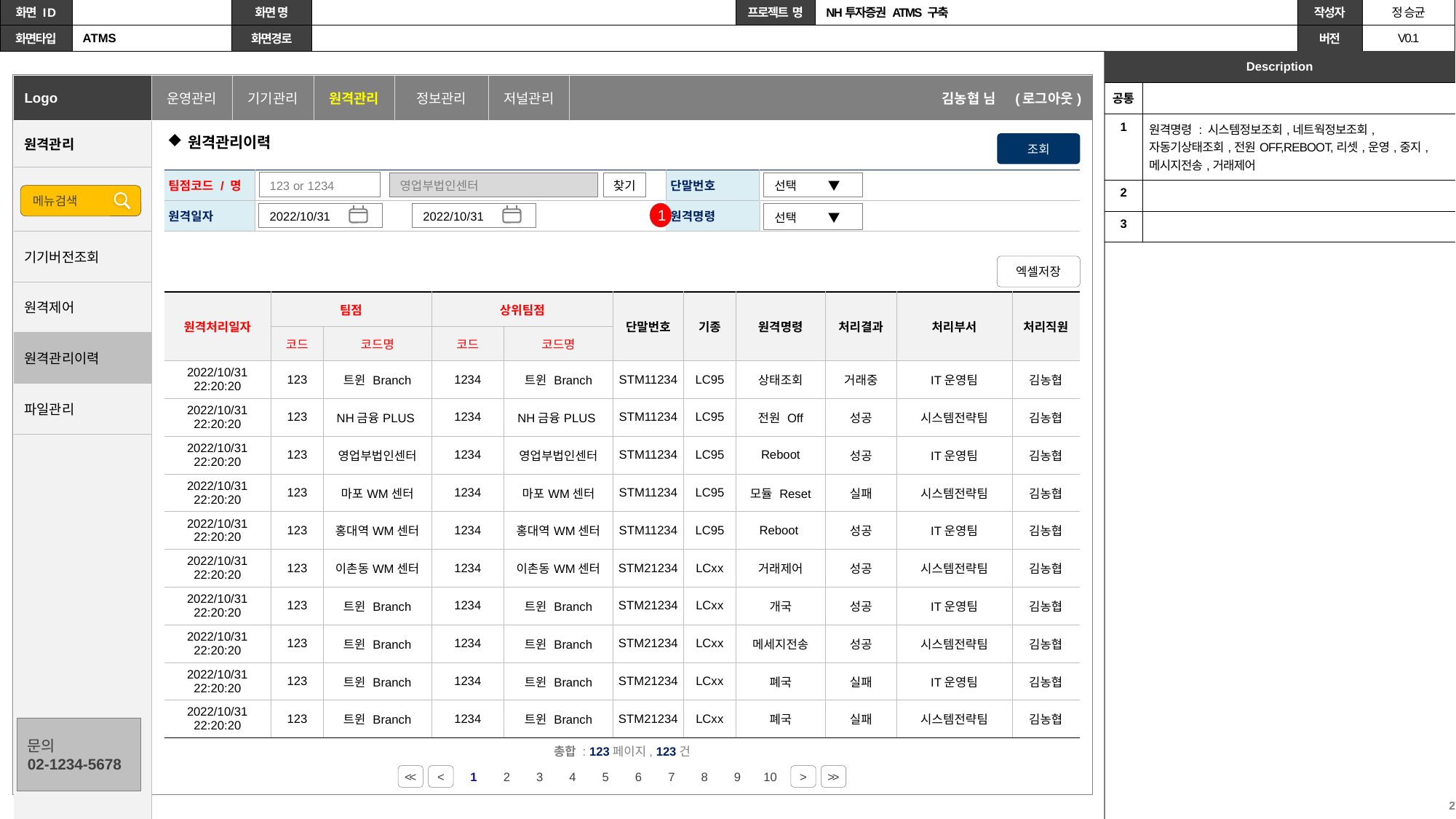

| Description |  |
| --- | --- |
| 공통 |  |
| 1 | 원격명령 : 시스템정보조회,네트웍정보조회,자동기상태조회,전원OFF,REBOOT,리셋,운영,중지,메시지전송,거래제어 |
| 2 |  |
| 3 |  |
| Logo | 운영관리 | 기기관리 | 원격관리 | 정보관리 | 저널관리 |  | 김농협 님 (로그아웃) |
| --- | --- | --- | --- | --- | --- | --- | --- |
| 원격관리 |  |
| --- | --- |
|  |  |
|  |  |
| 기기버전조회 |  |
| 원격제어 |  |
| 원격관리이력 |  |
| 파일관리 |  |
|  |  |
원격관리이력
조회
| 팀점코드 / 명 |  | 단말번호 |  |
| --- | --- | --- | --- |
| 원격일자 | ~ | 원격명령 |  |
123 or 1234
선택         ▼
영업부법인센터
찾기
메뉴검색

2022/10/31
2022/10/31
1
선택         ▼

엑셀저장
| 원격처리일자 | 팀점 |  | 상위팀점 |  | 단말번호 | 기종 | 원격명령 | 처리결과 | 처리부서 | 처리직원 |
| --- | --- | --- | --- | --- | --- | --- | --- | --- | --- | --- |
|  | 코드 | 코드명 | 코드 | 코드명 |  |  |  |  |  |  |
| 2022/10/31 22:20:20 | 123 | 트윈 Branch | 1234 | 트윈 Branch | STM11234 | LC95 | 상태조회 | 거래중 | IT운영팀 | 김농협 |
| 2022/10/31 22:20:20 | 123 | NH금융PLUS | 1234 | NH금융PLUS | STM11234 | LC95 | 전원 Off | 성공 | 시스템전략팀 | 김농협 |
| 2022/10/31 22:20:20 | 123 | 영업부법인센터 | 1234 | 영업부법인센터 | STM11234 | LC95 | Reboot | 성공 | IT운영팀 | 김농협 |
| 2022/10/31 22:20:20 | 123 | 마포WM센터 | 1234 | 마포WM센터 | STM11234 | LC95 | 모듈 Reset | 실패 | 시스템전략팀 | 김농협 |
| 2022/10/31 22:20:20 | 123 | 홍대역WM센터 | 1234 | 홍대역WM센터 | STM11234 | LC95 | Reboot | 성공 | IT운영팀 | 김농협 |
| 2022/10/31 22:20:20 | 123 | 이촌동WM센터 | 1234 | 이촌동WM센터 | STM21234 | LCxx | 거래제어 | 성공 | 시스템전략팀 | 김농협 |
| 2022/10/31 22:20:20 | 123 | 트윈 Branch | 1234 | 트윈 Branch | STM21234 | LCxx | 개국 | 성공 | IT운영팀 | 김농협 |
| 2022/10/31 22:20:20 | 123 | 트윈 Branch | 1234 | 트윈 Branch | STM21234 | LCxx | 메세지전송 | 성공 | 시스템전략팀 | 김농협 |
| 2022/10/31 22:20:20 | 123 | 트윈 Branch | 1234 | 트윈 Branch | STM21234 | LCxx | 폐국 | 실패 | IT운영팀 | 김농협 |
| 2022/10/31 22:20:20 | 123 | 트윈 Branch | 1234 | 트윈 Branch | STM21234 | LCxx | 폐국 | 실패 | 시스템전략팀 | 김농협 |
문의
02-1234-5678
총합 : 123페이지, 123건
<<
<
1
2
3
4
5
6
7
8
9
10
>
>>